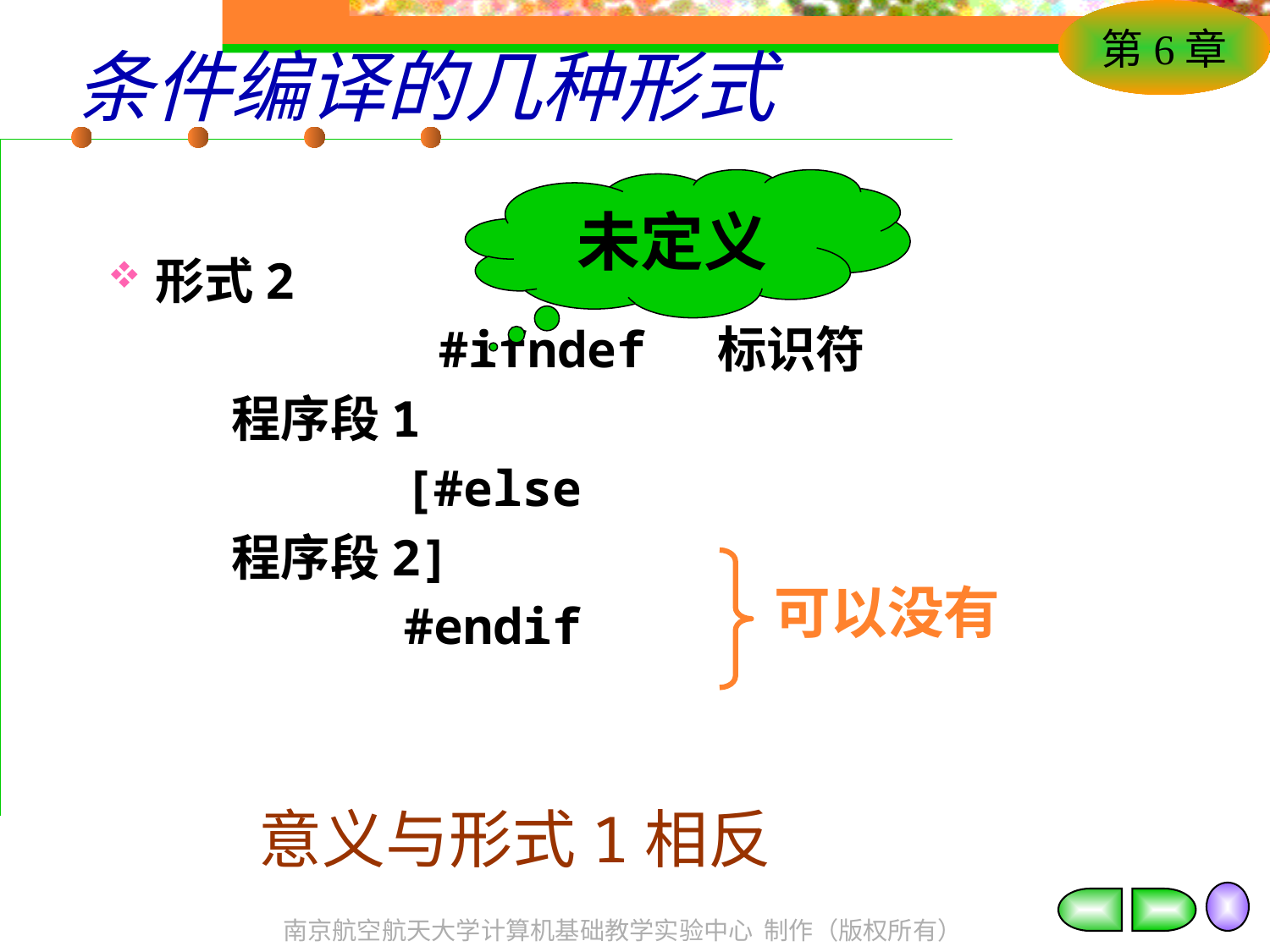

# 条件编译的几种形式
未定义
形式2
			 #ifndef  标识符
          程序段1
          [#else
          程序段2]
          #endif

可以没有
意义与形式1相反